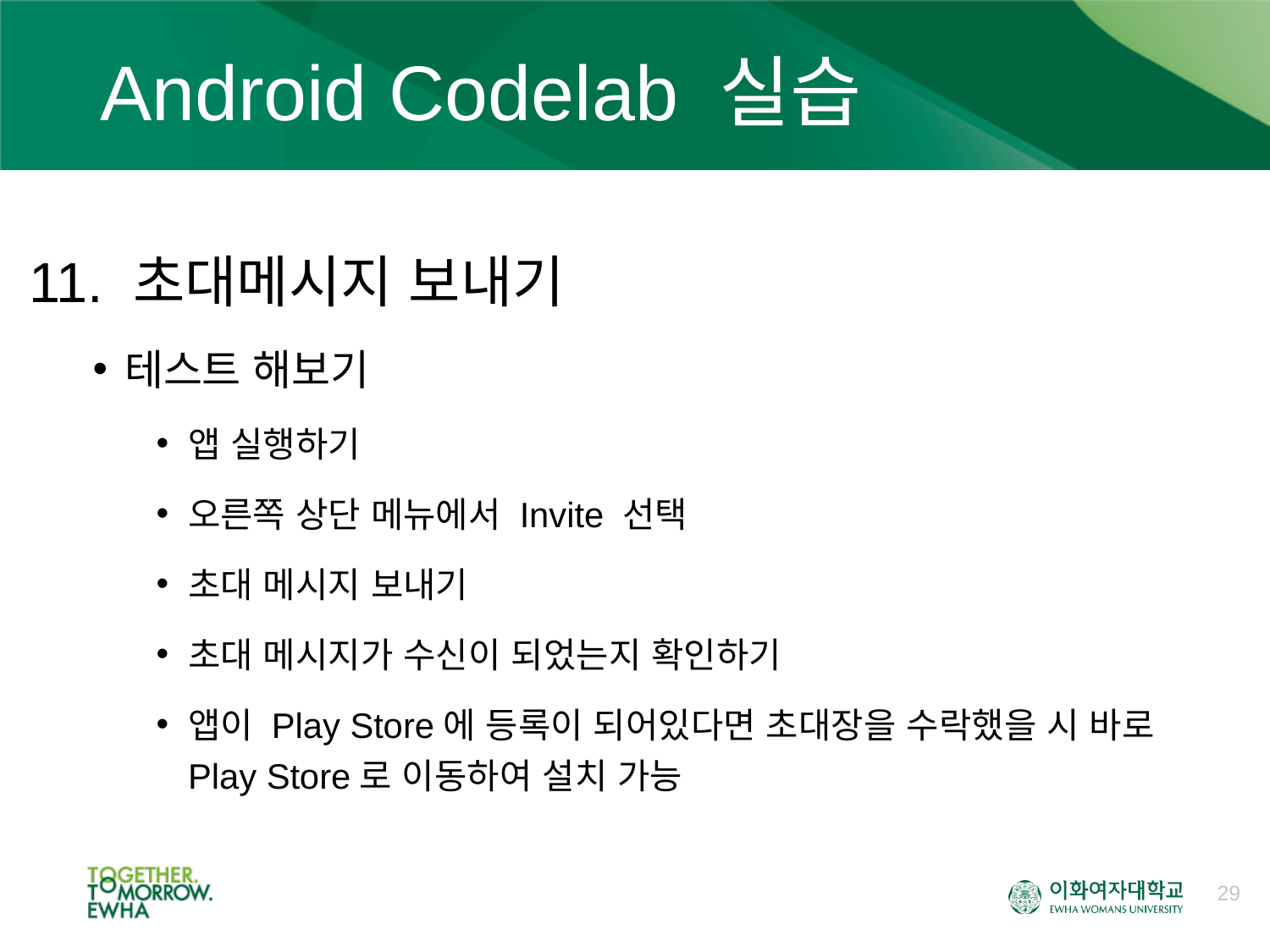

# Android Codelab 실습
11. 초대메시지 보내기
테스트 해보기
앱 실행하기
오른쪽 상단 메뉴에서 Invite 선택
초대 메시지 보내기
초대 메시지가 수신이 되었는지 확인하기
앱이 Play Store에 등록이 되어있다면 초대장을 수락했을 시 바로 Play Store로 이동하여 설치 가능
29